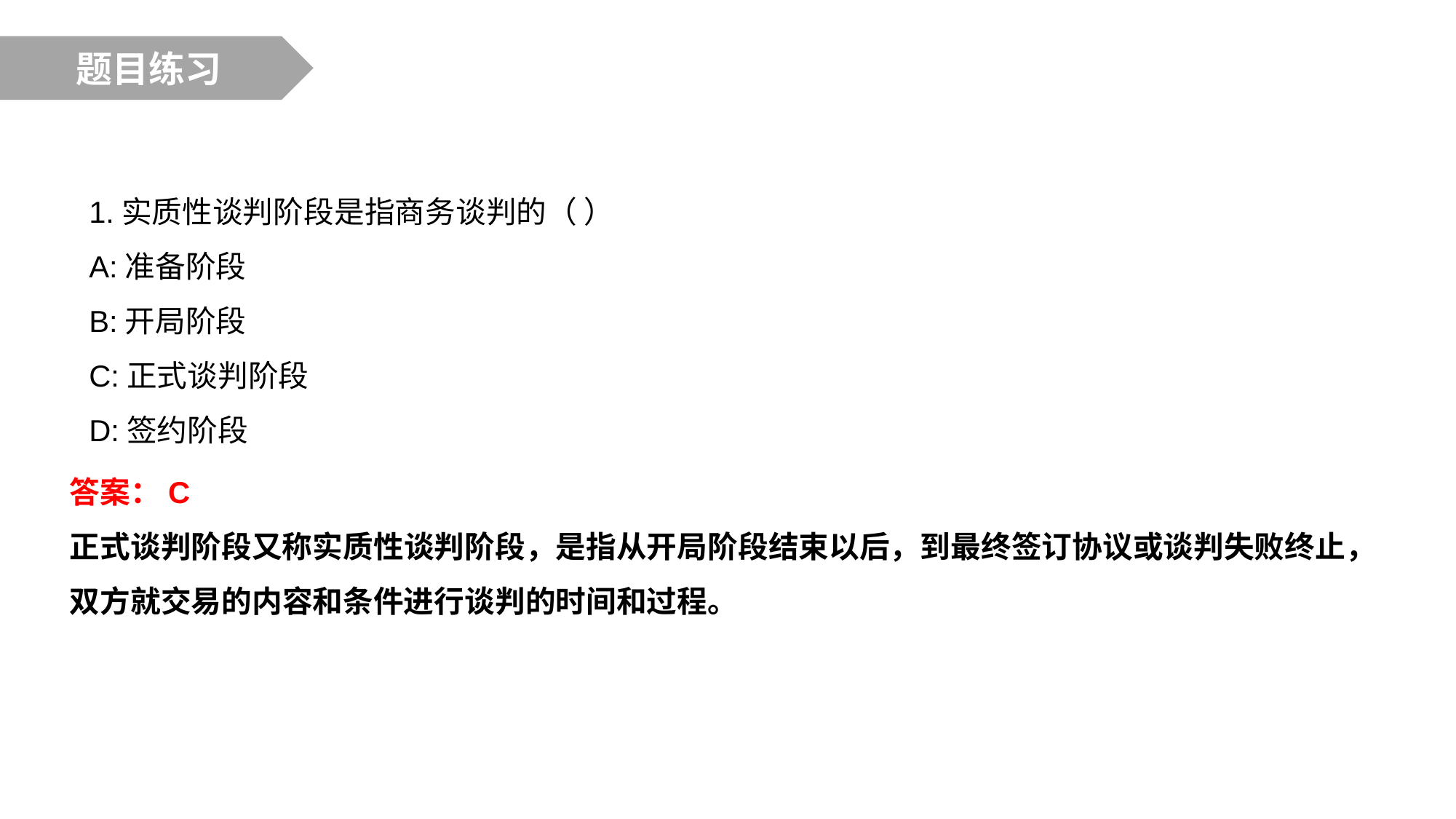

题目练习
1.实质性谈判阶段是指商务谈判的（ ）
A:准备阶段
B:开局阶段
C:正式谈判阶段
D:签约阶段
答案：C
正式谈判阶段又称实质性谈判阶段，是指从开局阶段结束以后，到最终签订协议或谈判失败终止，双方就交易的内容和条件进行谈判的时间和过程。